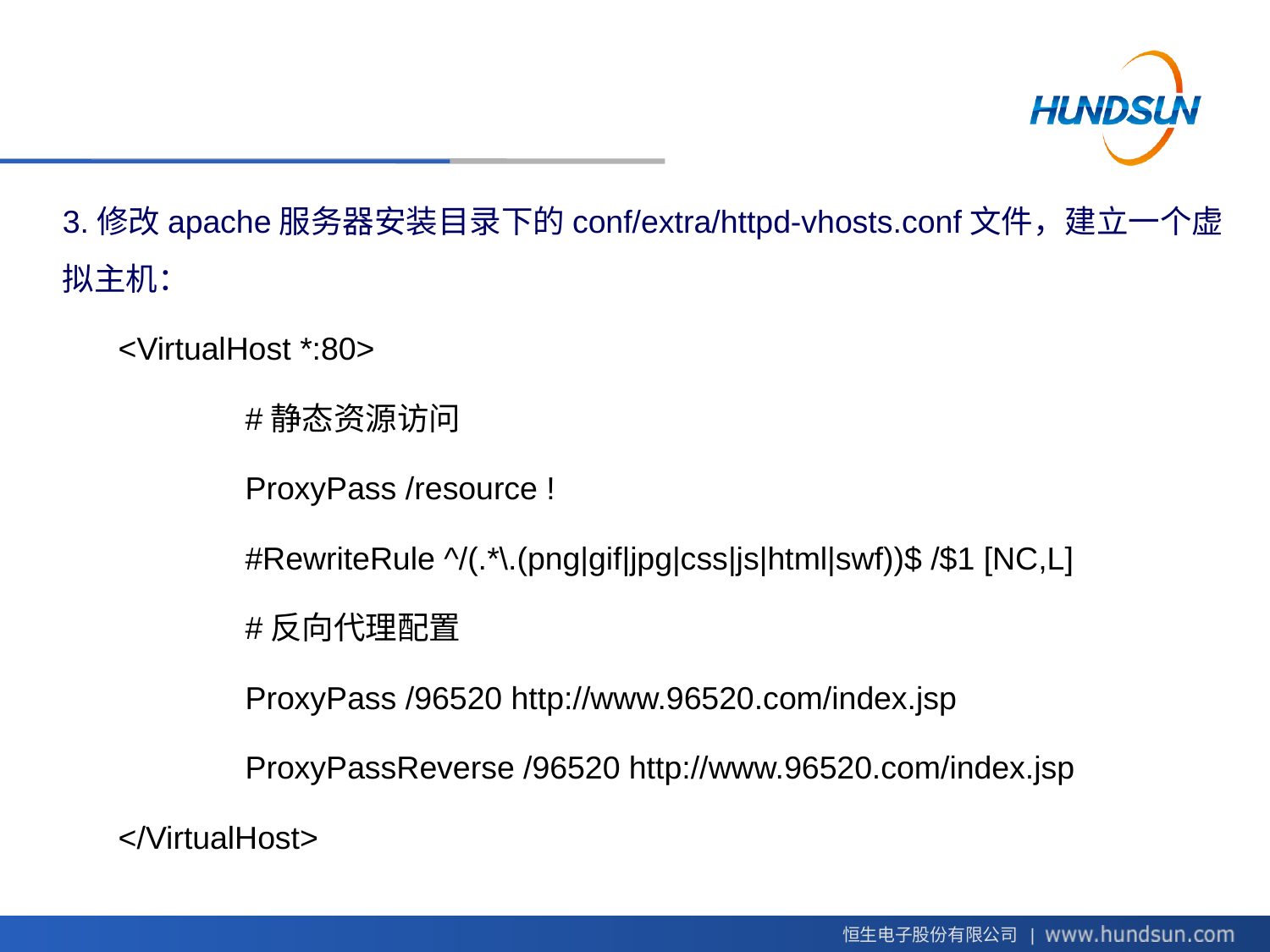

3.修改apache服务器安装目录下的conf/extra/httpd-vhosts.conf文件，建立一个虚拟主机：
<VirtualHost *:80>
	#静态资源访问
	ProxyPass /resource !
	#RewriteRule ^/(.*\.(png|gif|jpg|css|js|html|swf))$ /$1 [NC,L]
	#反向代理配置
	ProxyPass /96520 http://www.96520.com/index.jsp
	ProxyPassReverse /96520 http://www.96520.com/index.jsp
</VirtualHost>